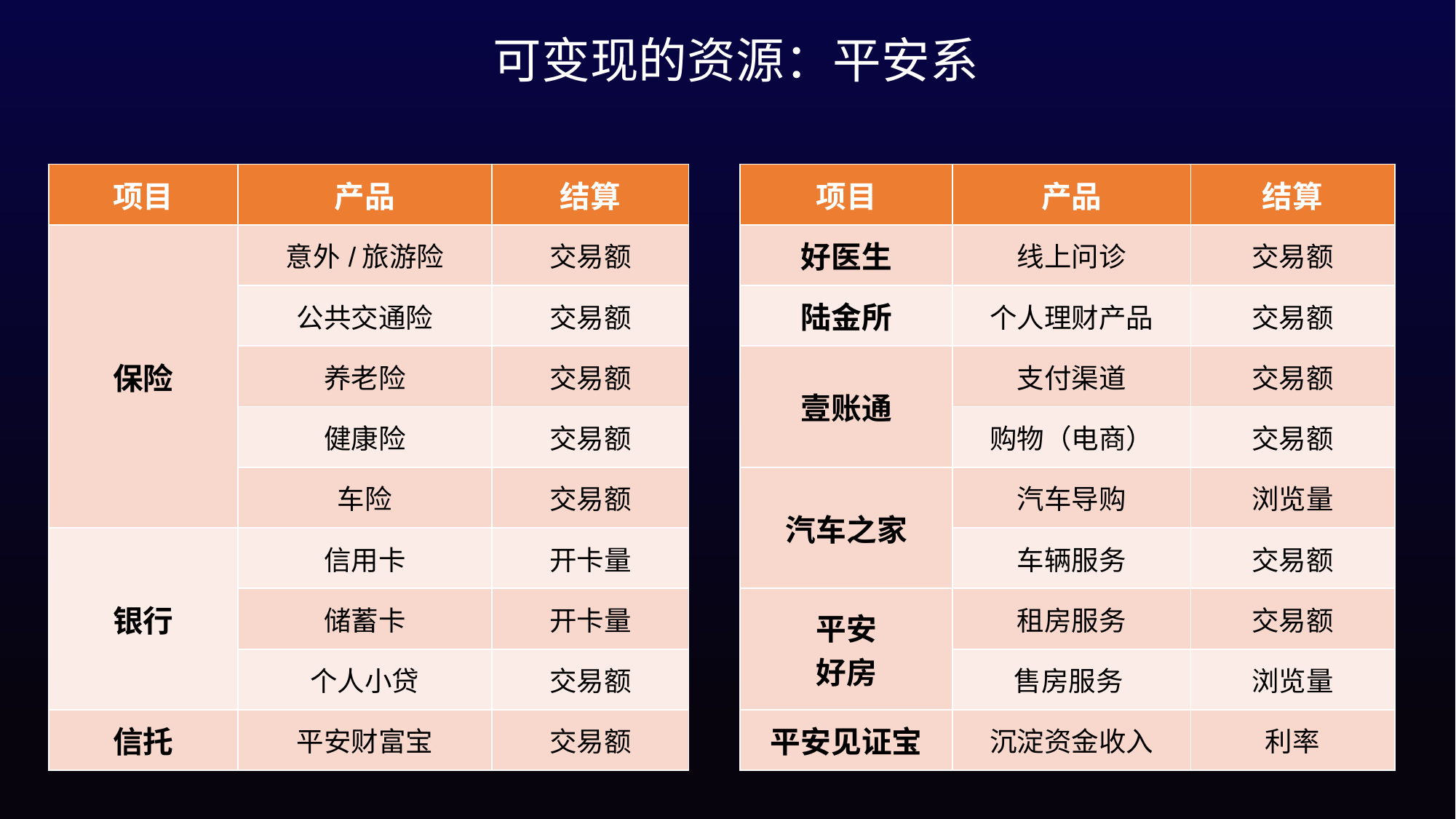

可变现的资源：平安系
| 项目 | 产品 | 结算 |
| --- | --- | --- |
| 保险 | 意外/旅游险 | 交易额 |
|  | 公共交通险 | 交易额 |
|  | 养老险 | 交易额 |
|  | 健康险 | 交易额 |
|  | 车险 | 交易额 |
| 银行 | 信用卡 | 开卡量 |
|  | 储蓄卡 | 开卡量 |
|  | 个人小贷 | 交易额 |
| 信托 | 平安财富宝 | 交易额 |
| 项目 | 产品 | 结算 |
| --- | --- | --- |
| 好医生 | 线上问诊 | 交易额 |
| 陆金所 | 个人理财产品 | 交易额 |
| 壹账通 | 支付渠道 | 交易额 |
|  | 购物（电商） | 交易额 |
| 汽车之家 | 汽车导购 | 浏览量 |
|  | 车辆服务 | 交易额 |
| 平安 好房 | 租房服务 | 交易额 |
|  | 售房服务 | 浏览量 |
| 平安见证宝 | 沉淀资金收入 | 利率 |